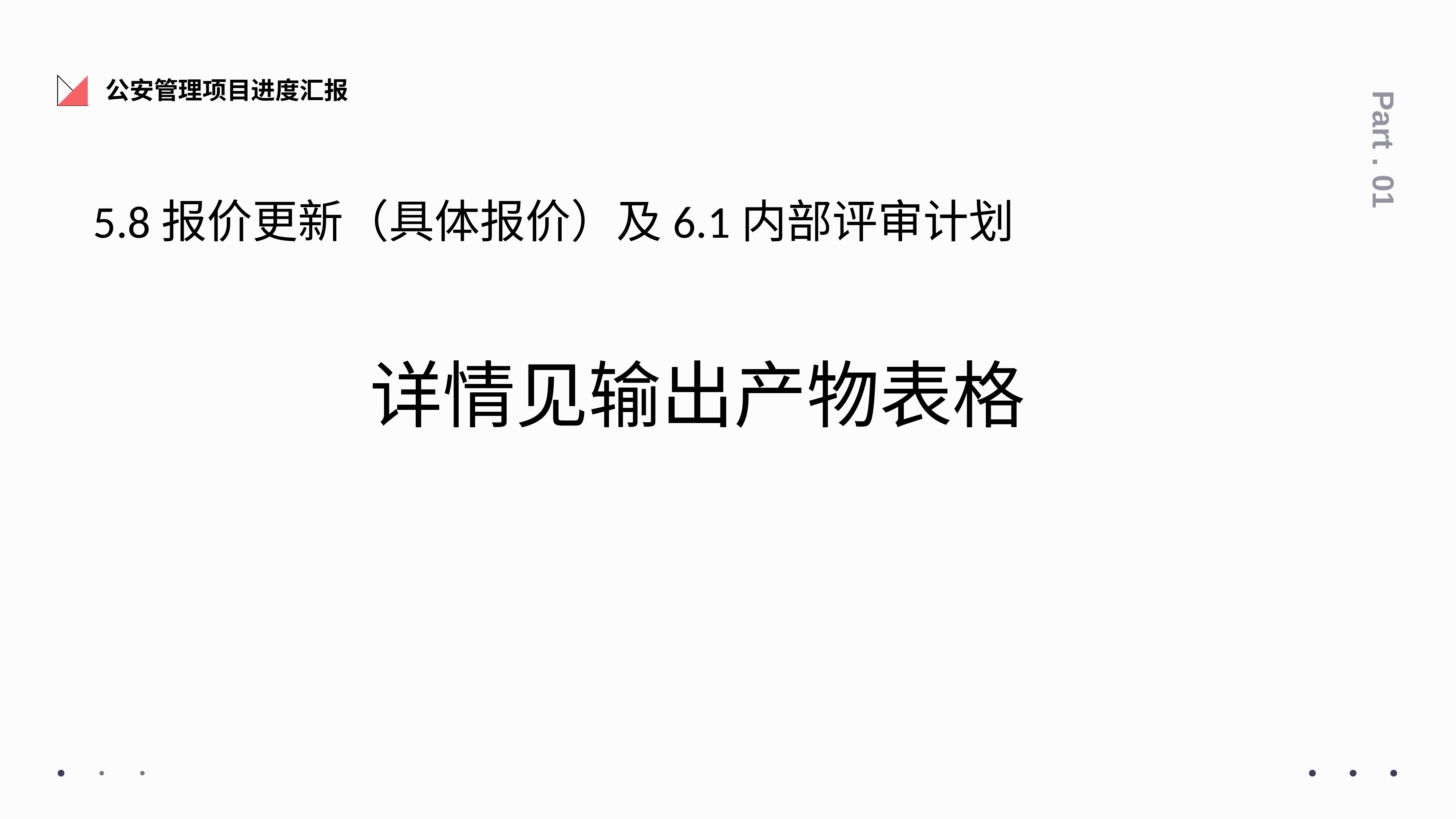

公安管理项目进度汇报
Part . 01
5.8报价更新（具体报价）及6.1内部评审计划
详情见输出产物表格